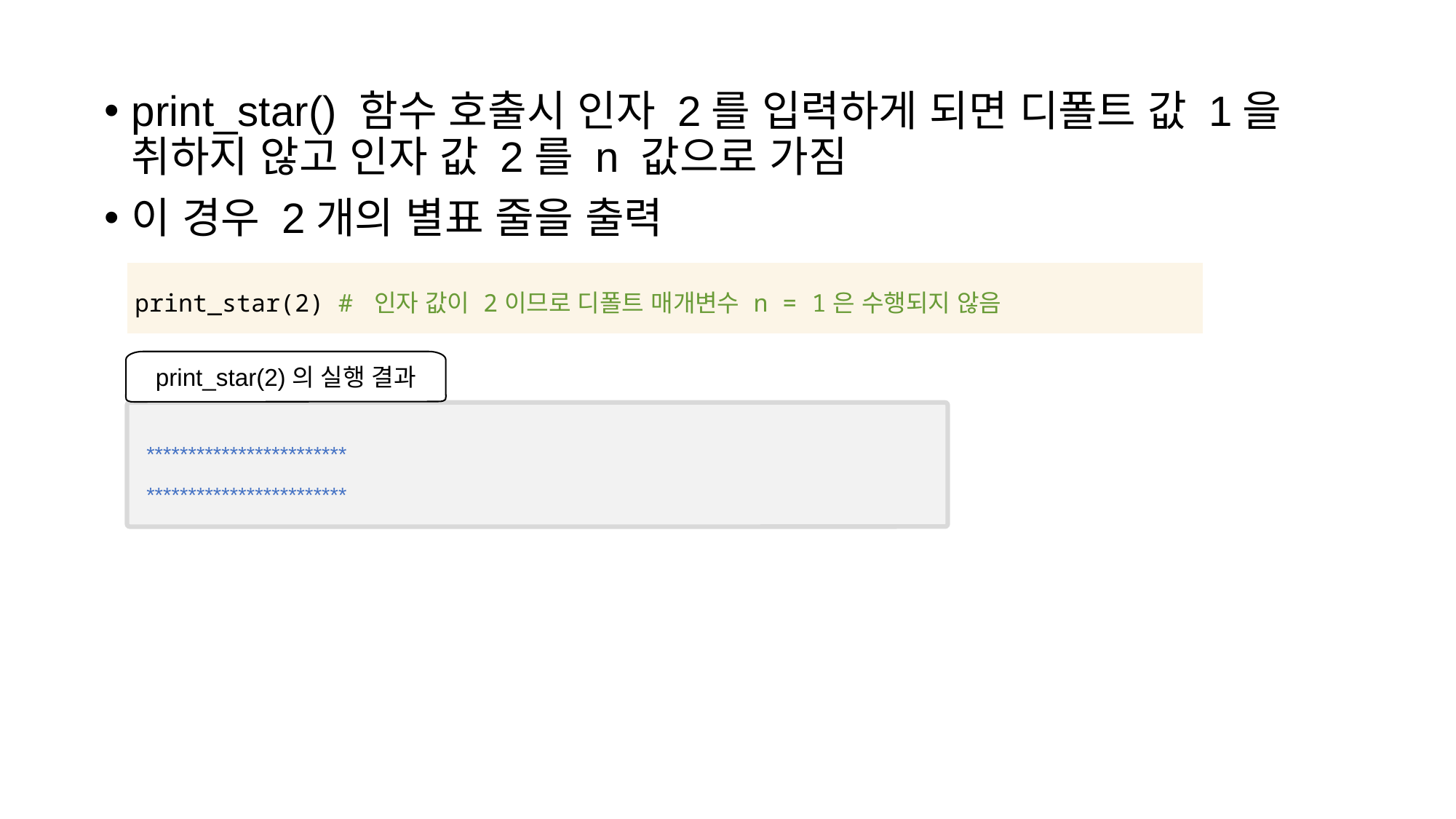

print_star() 함수 호출시 인자 2를 입력하게 되면 디폴트 값 1을 취하지 않고 인자 값 2를 n 값으로 가짐
이 경우 2개의 별표 줄을 출력

| print\_star(2) # 인자 값이 2이므로 디폴트 매개변수 n = 1은 수행되지 않음 |
| --- |
print_star(2)의 실행 결과

************************
************************